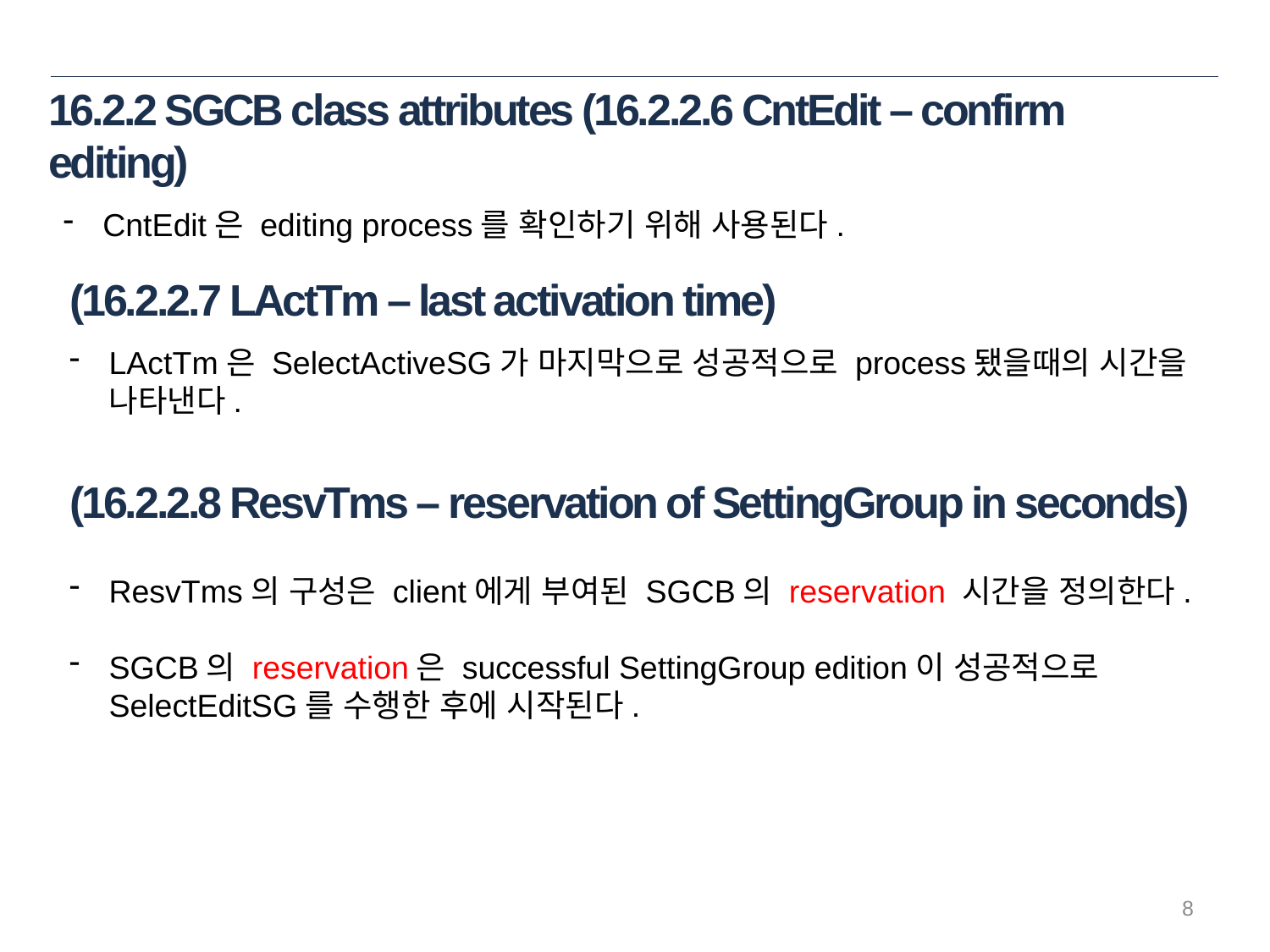

16.2.2 SGCB class attributes (16.2.2.6 CntEdit – confirm editing)
CntEdit은 editing process를 확인하기 위해 사용된다.
(16.2.2.7 LActTm – last activation time)
LActTm은 SelectActiveSG가 마지막으로 성공적으로 process됐을때의 시간을 나타낸다.
(16.2.2.8 ResvTms – reservation of SettingGroup in seconds)
ResvTms의 구성은 client에게 부여된 SGCB의 reservation 시간을 정의한다.

SGCB의 reservation은 successful SettingGroup edition이 성공적으로  SelectEditSG를 수행한 후에 시작된다.
8